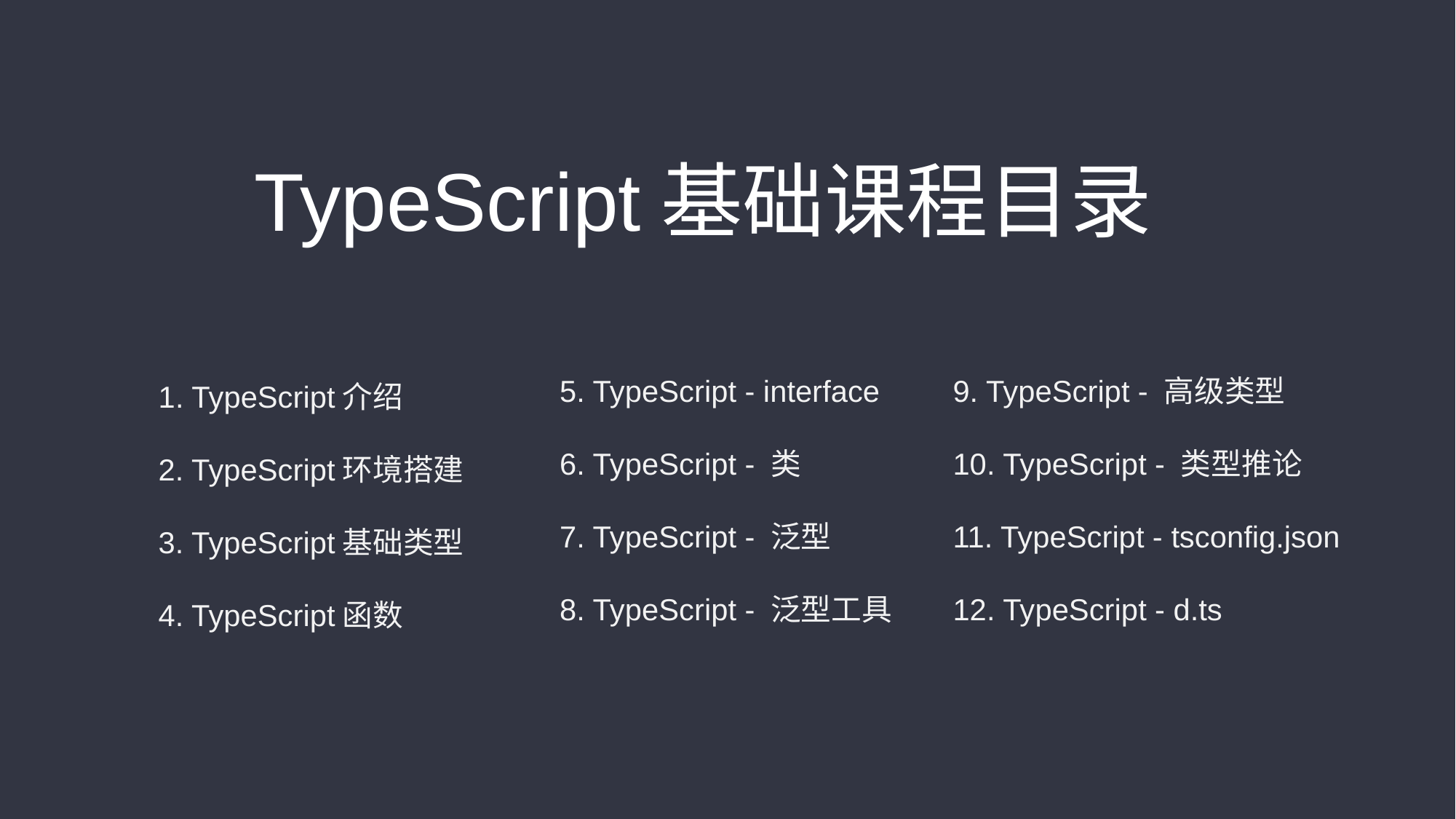

TypeScript基础课程目录
5. TypeScript - interface

6. TypeScript - 类

7. TypeScript - 泛型

8. TypeScript - 泛型工具
9. TypeScript - 高级类型

10. TypeScript - 类型推论

11. TypeScript - tsconfig.json

12. TypeScript - d.ts
1. TypeScript介绍

2. TypeScript环境搭建

3. TypeScript基础类型

4. TypeScript函数